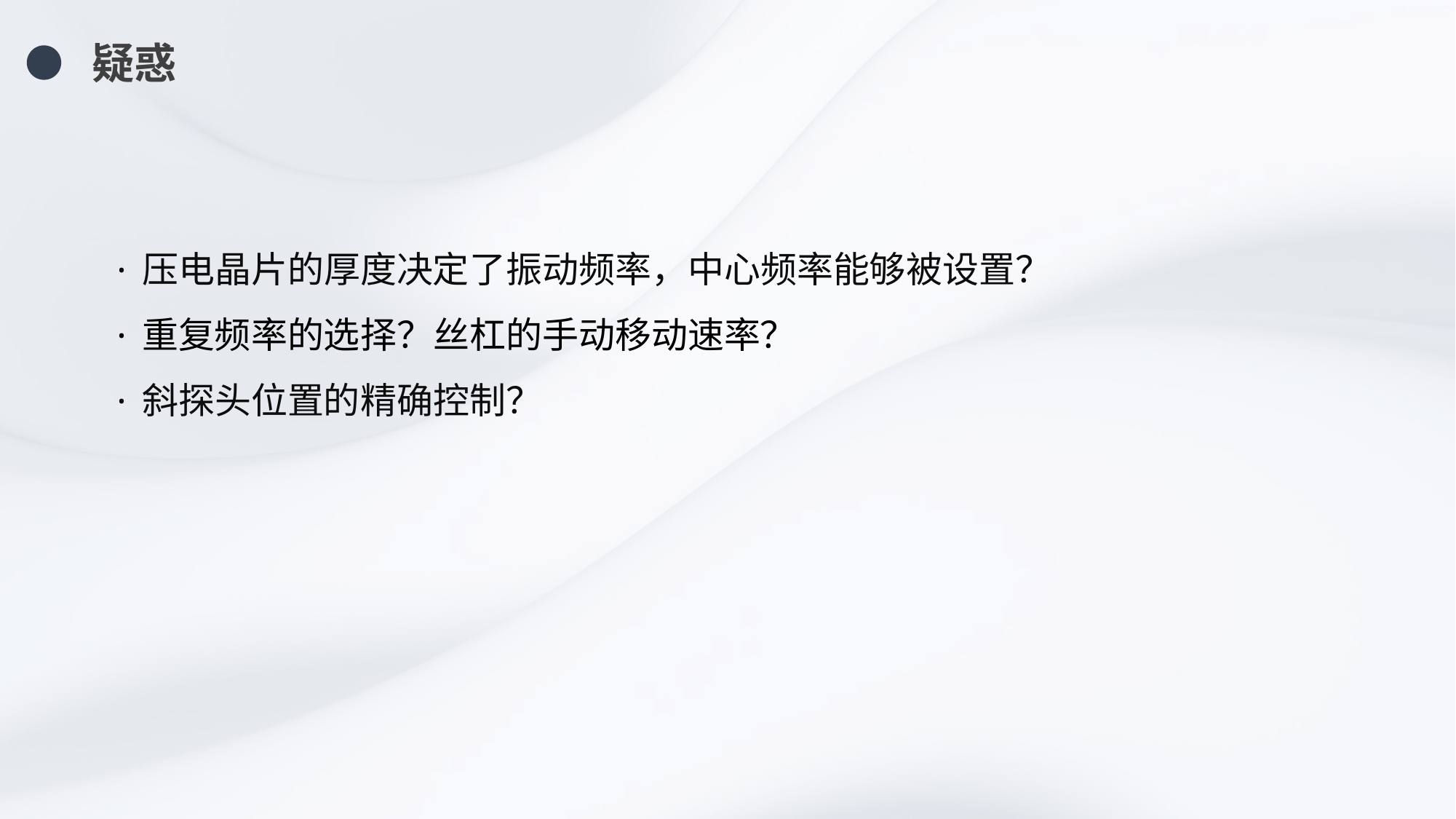

疑惑
·压电晶片的厚度决定了振动频率，中心频率能够被设置？
·重复频率的选择？丝杠的手动移动速率？
·斜探头位置的精确控制？